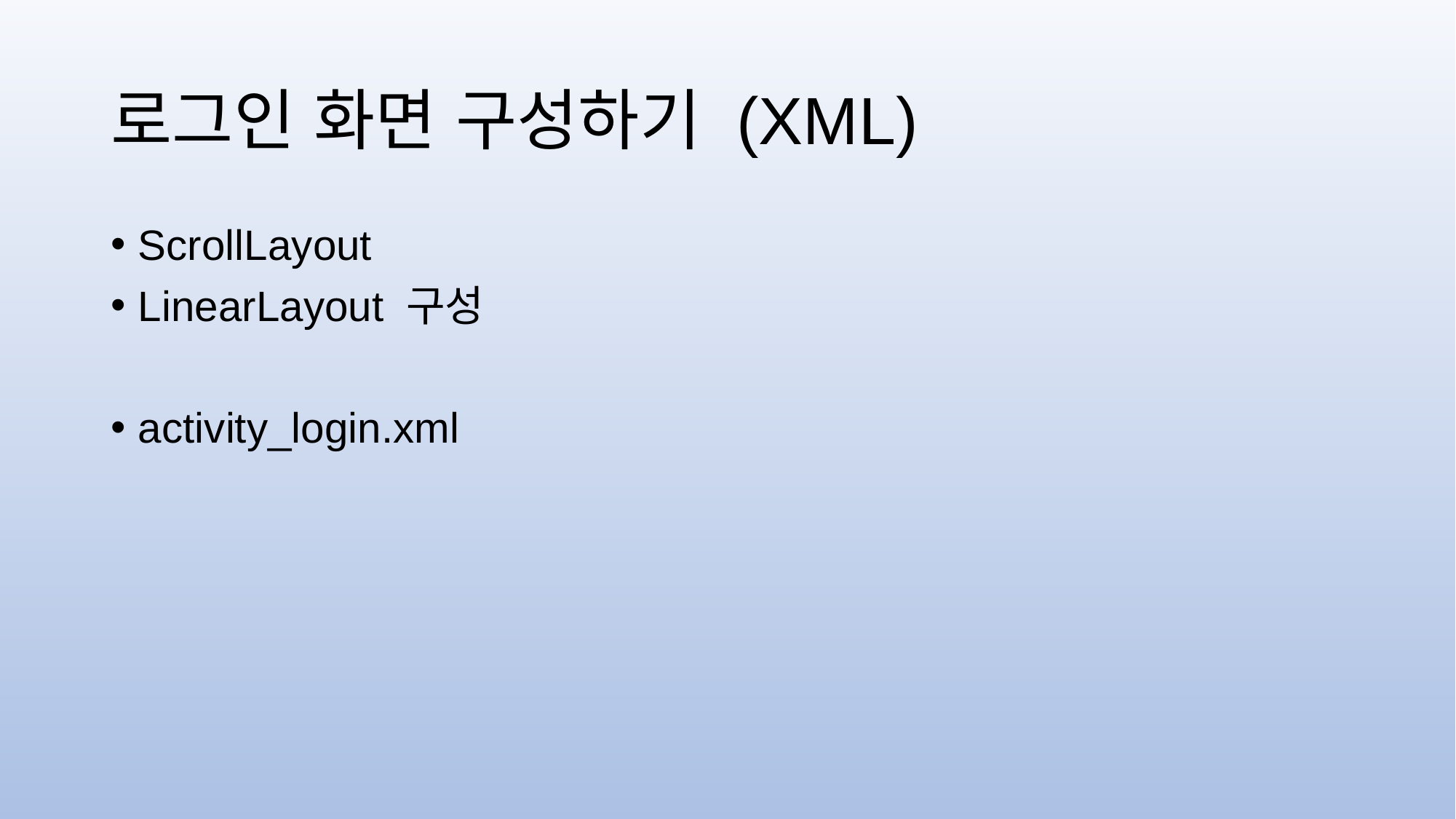

# 로그인 화면 구성하기 (XML)
ScrollLayout
LinearLayout 구성

activity_login.xml